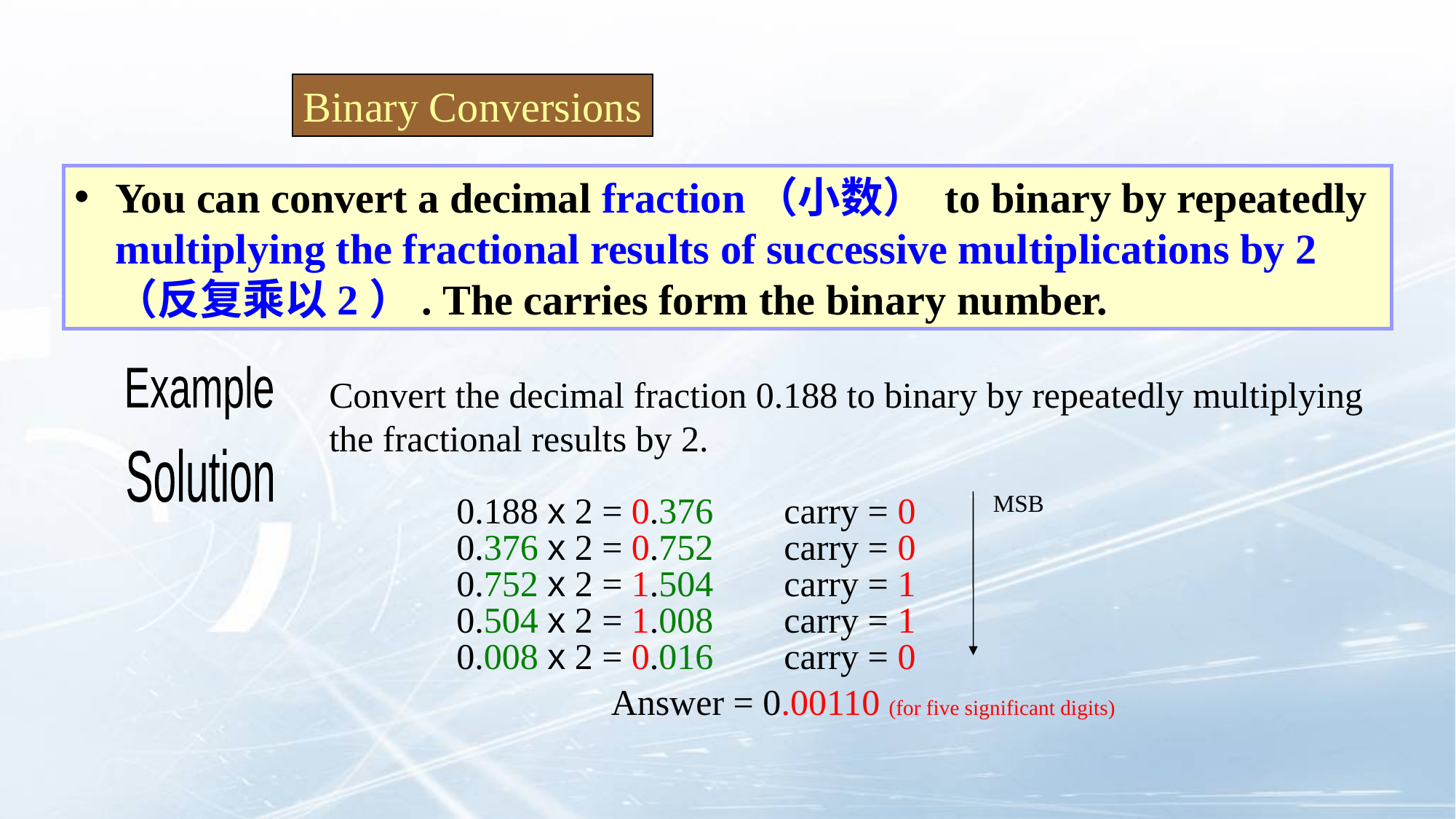

Binary Conversions
You can convert a decimal fraction（小数） to binary by repeatedly multiplying the fractional results of successive multiplications by 2（反复乘以2）. The carries form the binary number.
Example
Convert the decimal fraction 0.188 to binary by repeatedly multiplying the fractional results by 2.
Solution
0.188 x 2 = 0.376 	carry = 0
MSB

0.376 x 2 = 0.752 	carry = 0
0.752 x 2 = 1.504 	carry = 1
0.504 x 2 = 1.008 	carry = 1
0.008 x 2 = 0.016 	carry = 0
Answer = 0.00110 (for five significant digits)